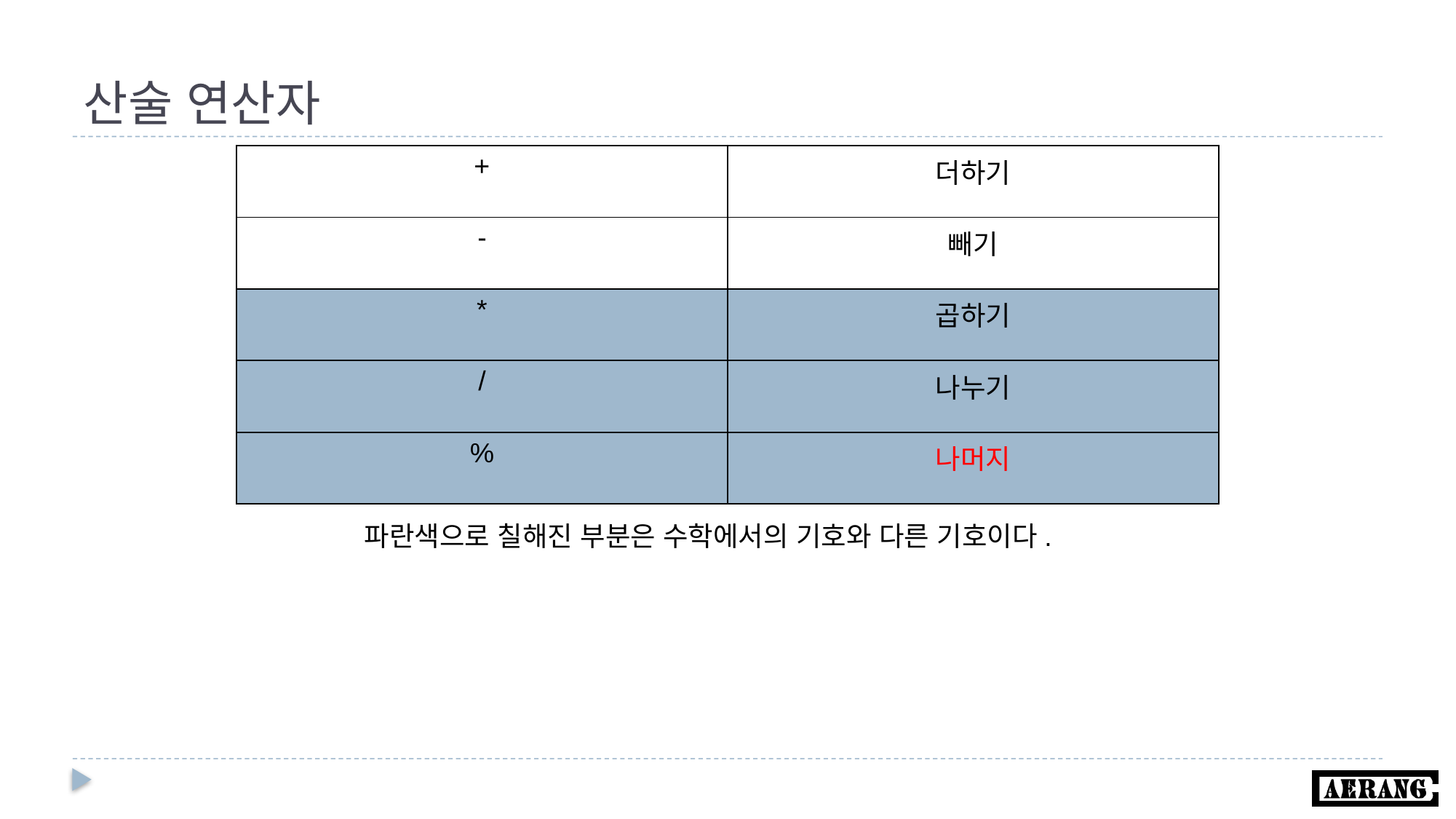

# 산술 연산자
| + | 더하기 |
| --- | --- |
| - | 빼기 |
| \* | 곱하기 |
| / | 나누기 |
| % | 나머지 |
파란색으로 칠해진 부분은 수학에서의 기호와 다른 기호이다.